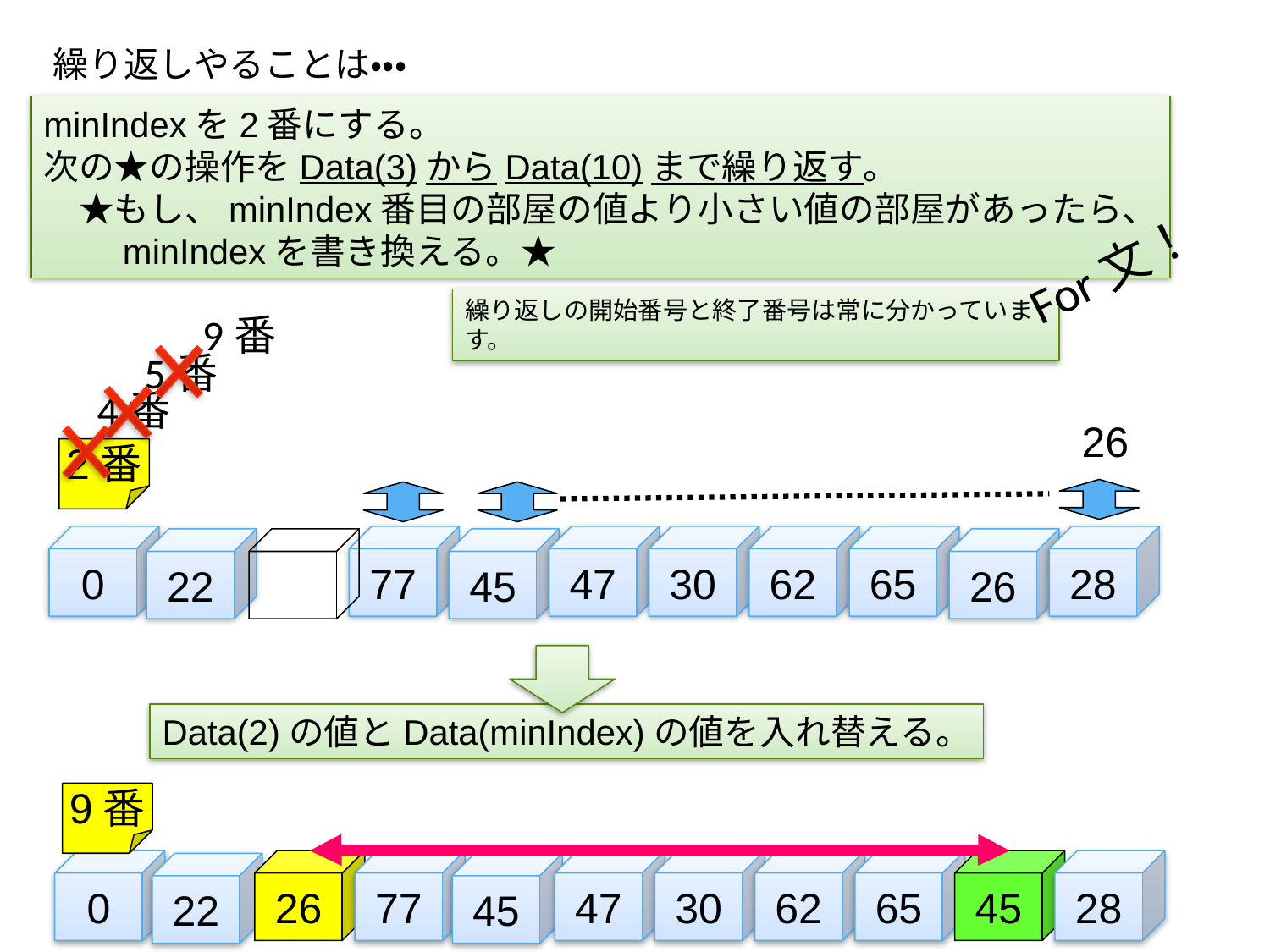

繰り返しやることは・・・
minIndexを2番にする。
次の★の操作をData(3)からData(10)まで繰り返す。
　★もし、minIndex番目の部屋の値より小さい値の部屋があったら、
　　minIndexを書き換える。★
For文！
繰り返しの開始番号と終了番号は常に分かっています。
9番

5番

4番

26
2番

0
77
47
30
62
65
28
22

45
26

Data(2)の値とData(minIndex)の値を入れ替える。
9番
0
26
77
47
30
62
65
45
28
22
45